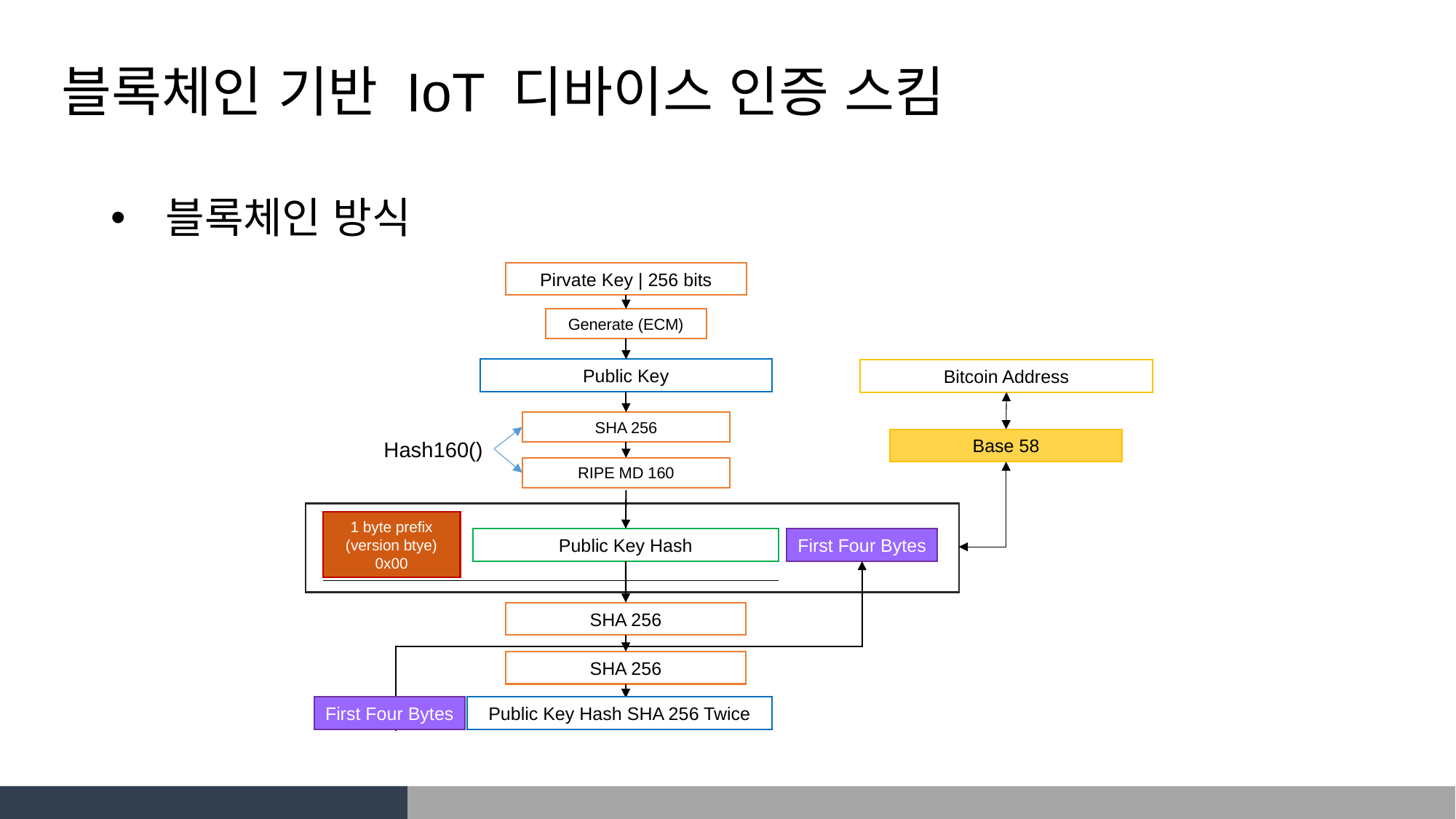

블록체인 기반 IoT 디바이스 인증 스킴
블록체인 방식
Pirvate Key | 256 bits
Generate (ECM)
Public Key
Bitcoin Address
SHA 256
Base 58
Hash160()
RIPE MD 160

1 byte prefix (version btye)
0x00
Public Key Hash
First Four Bytes
SHA 256
SHA 256
First Four Bytes
Public Key Hash SHA 256 Twice